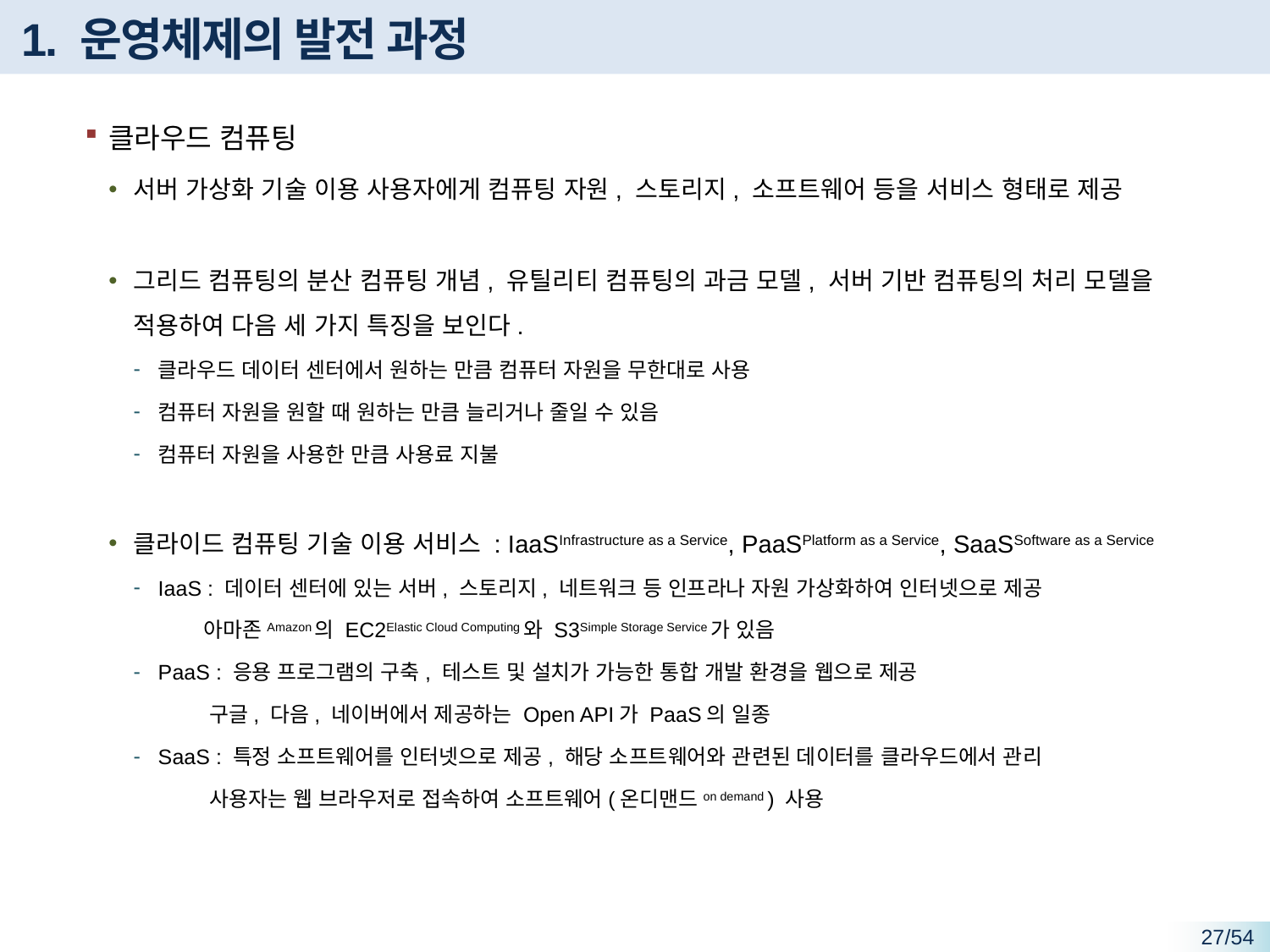

# 1. 운영체제의 발전 과정
클라우드 컴퓨팅
서버 가상화 기술 이용 사용자에게 컴퓨팅 자원, 스토리지, 소프트웨어 등을 서비스 형태로 제공

그리드 컴퓨팅의 분산 컴퓨팅 개념, 유틸리티 컴퓨팅의 과금 모델, 서버 기반 컴퓨팅의 처리 모델을 적용하여 다음 세 가지 특징을 보인다.
클라우드 데이터 센터에서 원하는 만큼 컴퓨터 자원을 무한대로 사용
컴퓨터 자원을 원할 때 원하는 만큼 늘리거나 줄일 수 있음
컴퓨터 자원을 사용한 만큼 사용료 지불

클라이드 컴퓨팅 기술 이용 서비스 : IaaSInfrastructure as a Service, PaaSPlatform as a Service, SaaSSoftware as a Service
IaaS : 데이터 센터에 있는 서버, 스토리지, 네트워크 등 인프라나 자원 가상화하여 인터넷으로 제공
           아마존Amazon의 EC2Elastic Cloud Computing와 S3Simple Storage Service가 있음
PaaS : 응용 프로그램의 구축, 테스트 및 설치가 가능한 통합 개발 환경을 웹으로 제공
            구글, 다음, 네이버에서 제공하는 Open API가 PaaS의 일종
SaaS : 특정 소프트웨어를 인터넷으로 제공, 해당 소프트웨어와 관련된 데이터를 클라우드에서 관리
            사용자는 웹 브라우저로 접속하여 소프트웨어(온디맨드on demand ) 사용